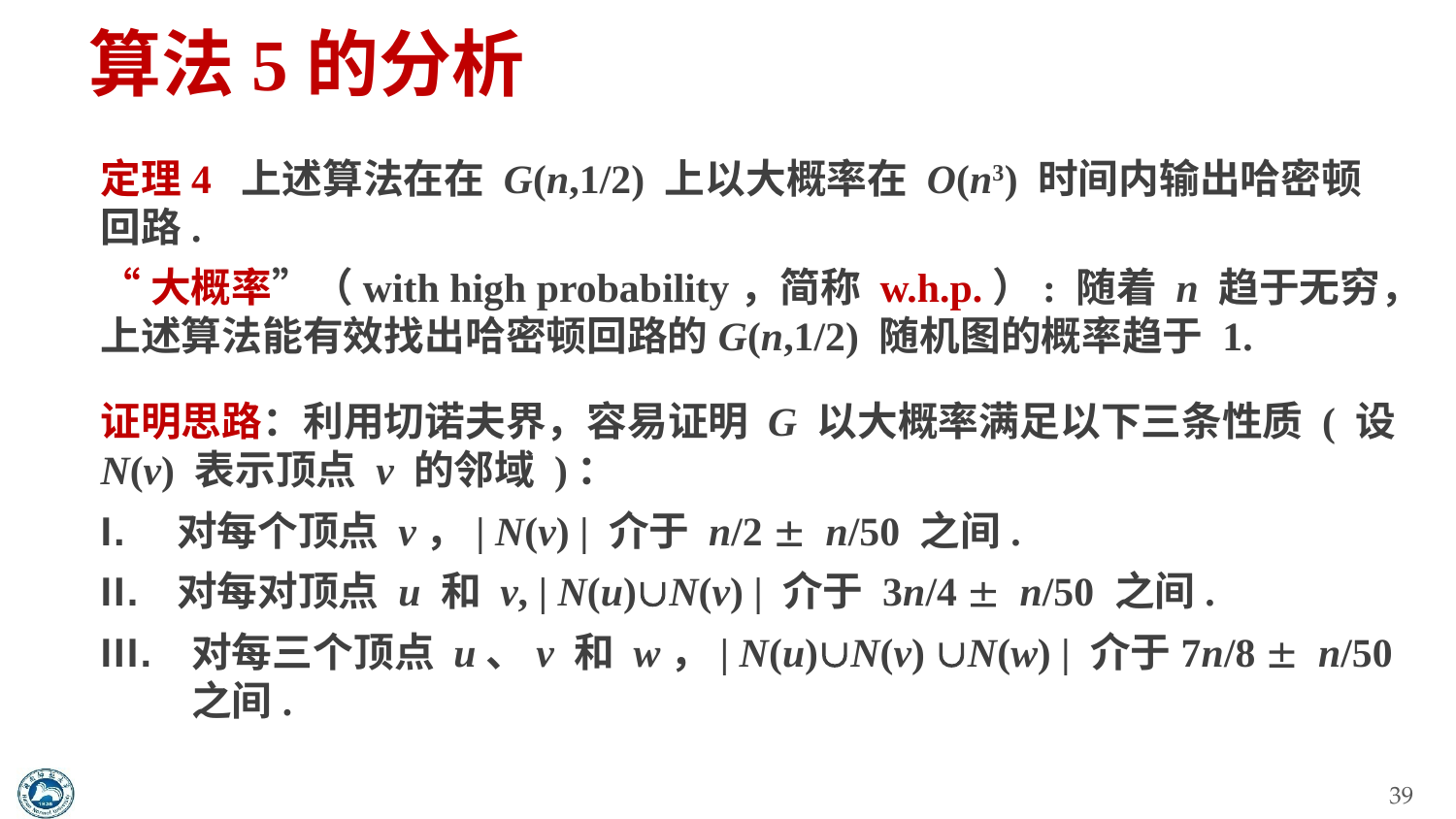

# 算法5的分析
定理4  上述算法在在 G(n,1/2) 上以大概率在 O(n3) 时间内输出哈密顿回路.
“大概率”（with high probability，简称 w.h.p.）: 随着 n 趋于无穷，上述算法能有效找出哈密顿回路的G(n,1/2) 随机图的概率趋于 1.
证明思路：利用切诺夫界，容易证明 G 以大概率满足以下三条性质 ( 设 N(v) 表示顶点 v 的邻域 )：
 对每个顶点 v，| N(v) | 介于 n/2 ±  n/50 之间.
 对每对顶点 u 和 v, | N(u)∪N(v) | 介于 3n/4 ±  n/50 之间.
对每三个顶点 u、v 和 w，| N(u)∪N(v) ∪N(w) | 介于7n/8 ±  n/50 之间.
39